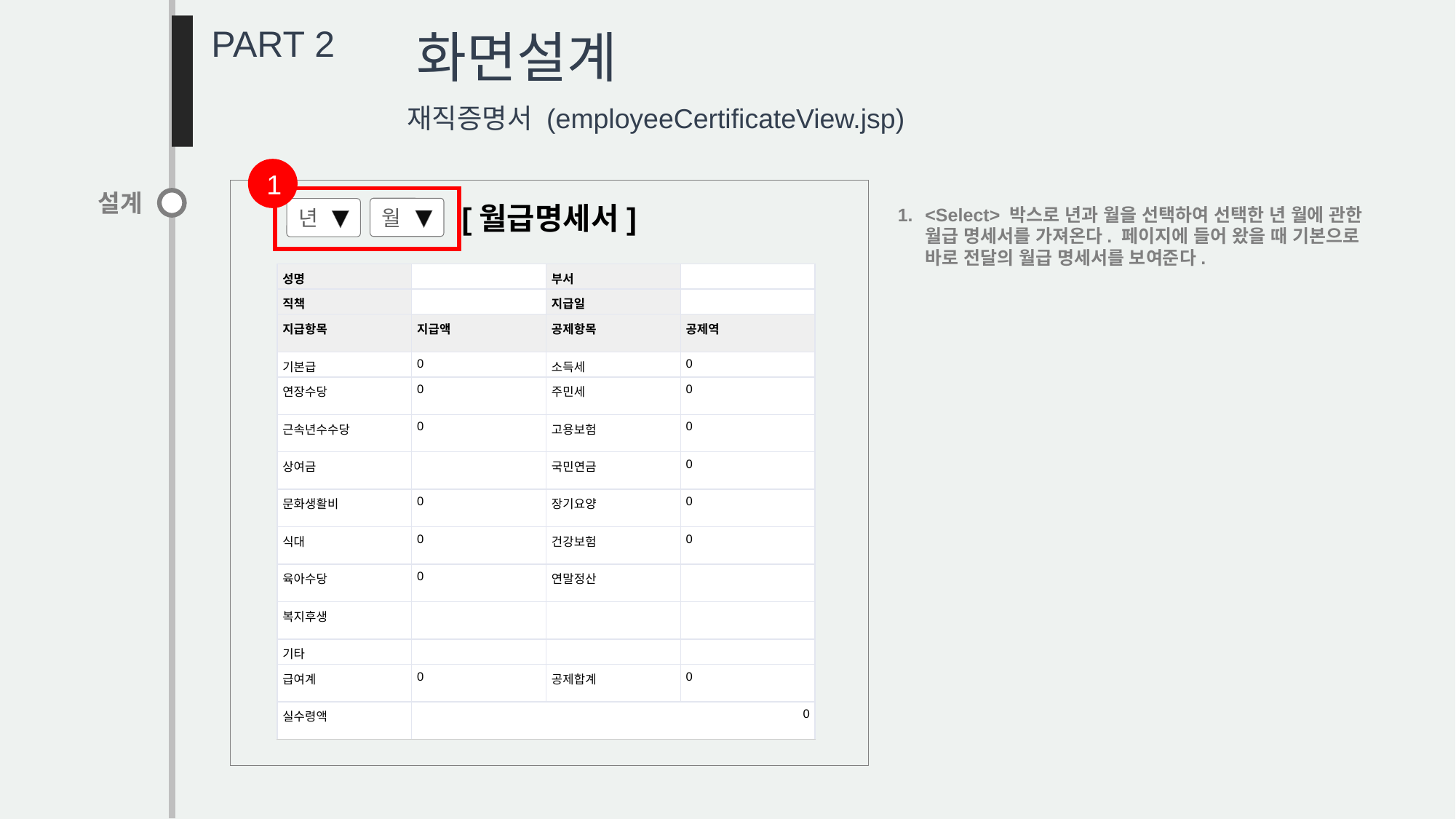

PART 2
화면설계
재직증명서 (employeeCertificateView.jsp)
1

설계

[월급명세서]
<Select> 박스로 년과 월을 선택하여 선택한 년 월에 관한 월급 명세서를 가져온다. 페이지에 들어 왔을 때 기본으로 바로 전달의 월급 명세서를 보여준다.

월
년

| 성명 |  | 부서 |  |
| --- | --- | --- | --- |
| 직책 |  | 지급일 |  |
| 지급항목 | 지급액 | 공제항목 | 공제역 |
| 기본급 | 0 | 소득세 | 0 |
| 연장수당 | 0 | 주민세 | 0 |
| 근속년수수당 | 0 | 고용보험 | 0 |
| 상여금 |  | 국민연금 | 0 |
| 문화생활비 | 0 | 장기요양 | 0 |
| 식대 | 0 | 건강보험 | 0 |
| 육아수당 | 0 | 연말정산 |  |
| 복지후생 |  |  |  |
| 기타 |  |  |  |
| 급여계 | 0 | 공제합계 | 0 |
| 실수령액 | 0 |  |  |